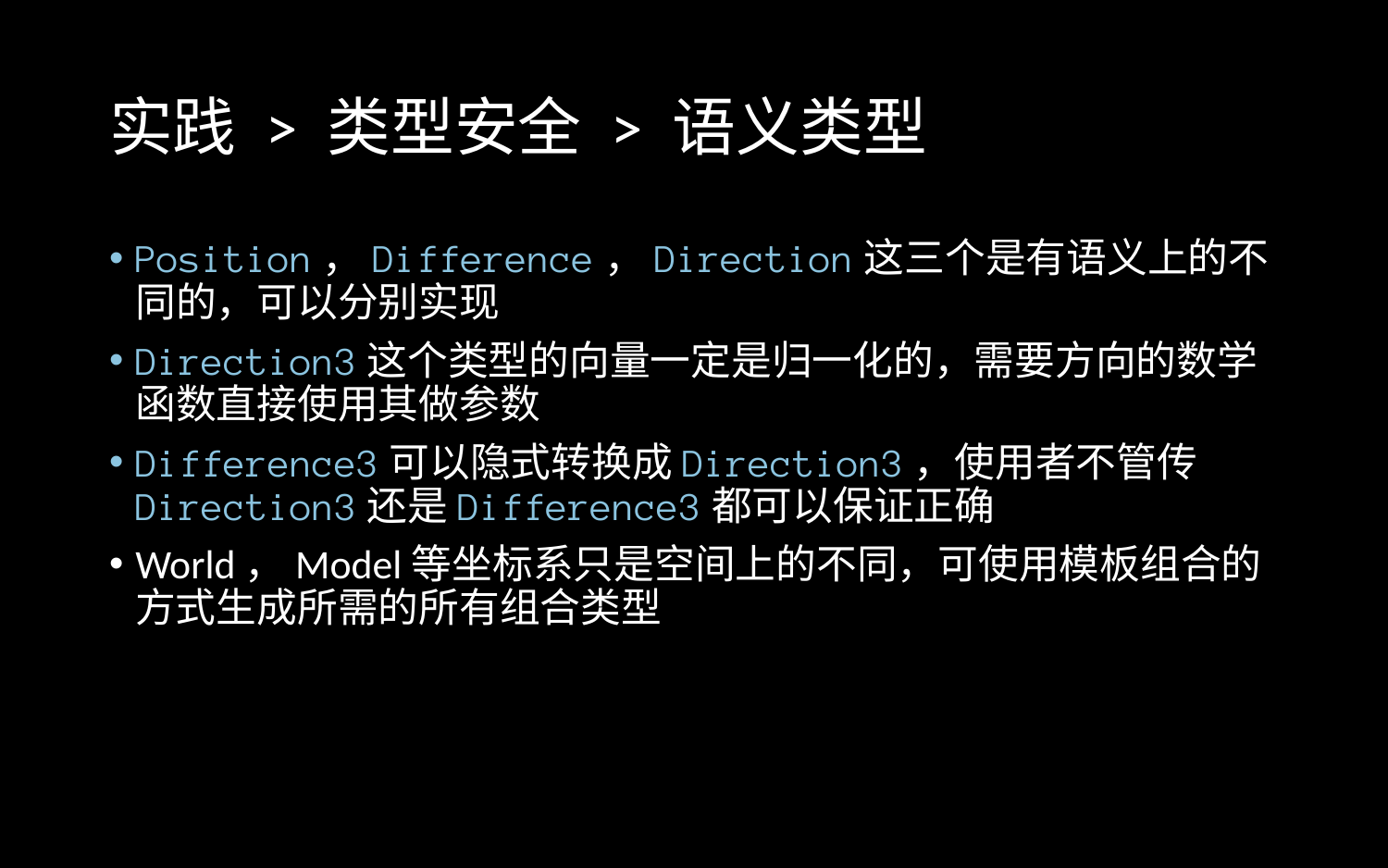

# 实践 > 类型安全 > 语义类型
Position，Difference，Direction这三个是有语义上的不同的，可以分别实现
Direction3这个类型的向量一定是归一化的，需要方向的数学函数直接使用其做参数
Difference3可以隐式转换成Direction3，使用者不管传Direction3还是Difference3都可以保证正确
World，Model等坐标系只是空间上的不同，可使用模板组合的方式生成所需的所有组合类型